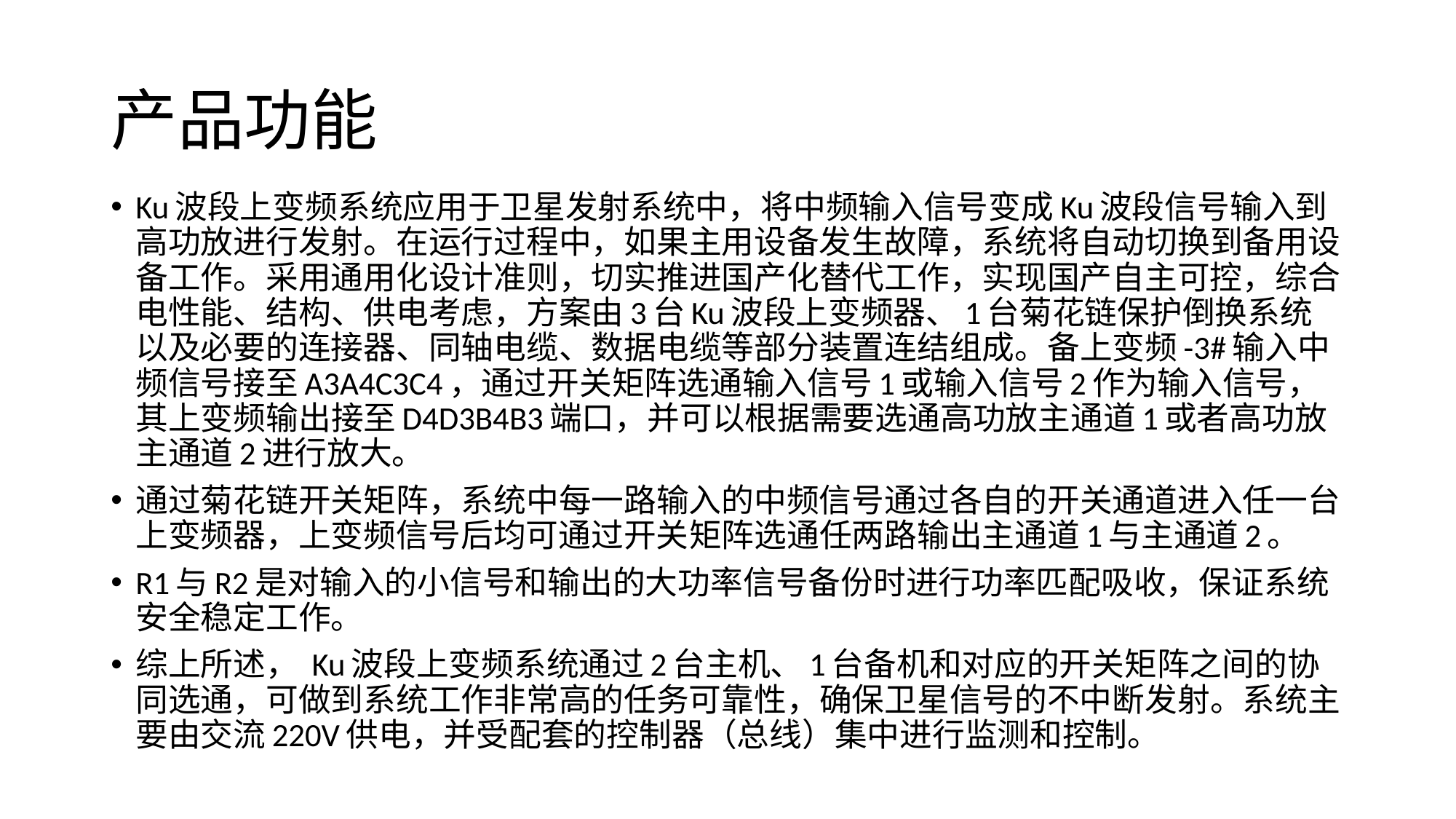

# 产品功能
Ku波段上变频系统应用于卫星发射系统中，将中频输入信号变成Ku波段信号输入到高功放进行发射。在运行过程中，如果主用设备发生故障，系统将自动切换到备用设备工作。采用通用化设计准则，切实推进国产化替代工作，实现国产自主可控，综合电性能、结构、供电考虑，方案由3台Ku波段上变频器、1台菊花链保护倒换系统以及必要的连接器、同轴电缆、数据电缆等部分装置连结组成。备上变频-3#输入中频信号接至A3A4C3C4，通过开关矩阵选通输入信号1或输入信号2作为输入信号，其上变频输出接至D4D3B4B3端口，并可以根据需要选通高功放主通道1或者高功放主通道2进行放大。
通过菊花链开关矩阵，系统中每一路输入的中频信号通过各自的开关通道进入任一台上变频器，上变频信号后均可通过开关矩阵选通任两路输出主通道1与主通道2。
R1与R2是对输入的小信号和输出的大功率信号备份时进行功率匹配吸收，保证系统安全稳定工作。
综上所述， Ku波段上变频系统通过2台主机、1台备机和对应的开关矩阵之间的协同选通，可做到系统工作非常高的任务可靠性，确保卫星信号的不中断发射。系统主要由交流220V供电，并受配套的控制器（总线）集中进行监测和控制。